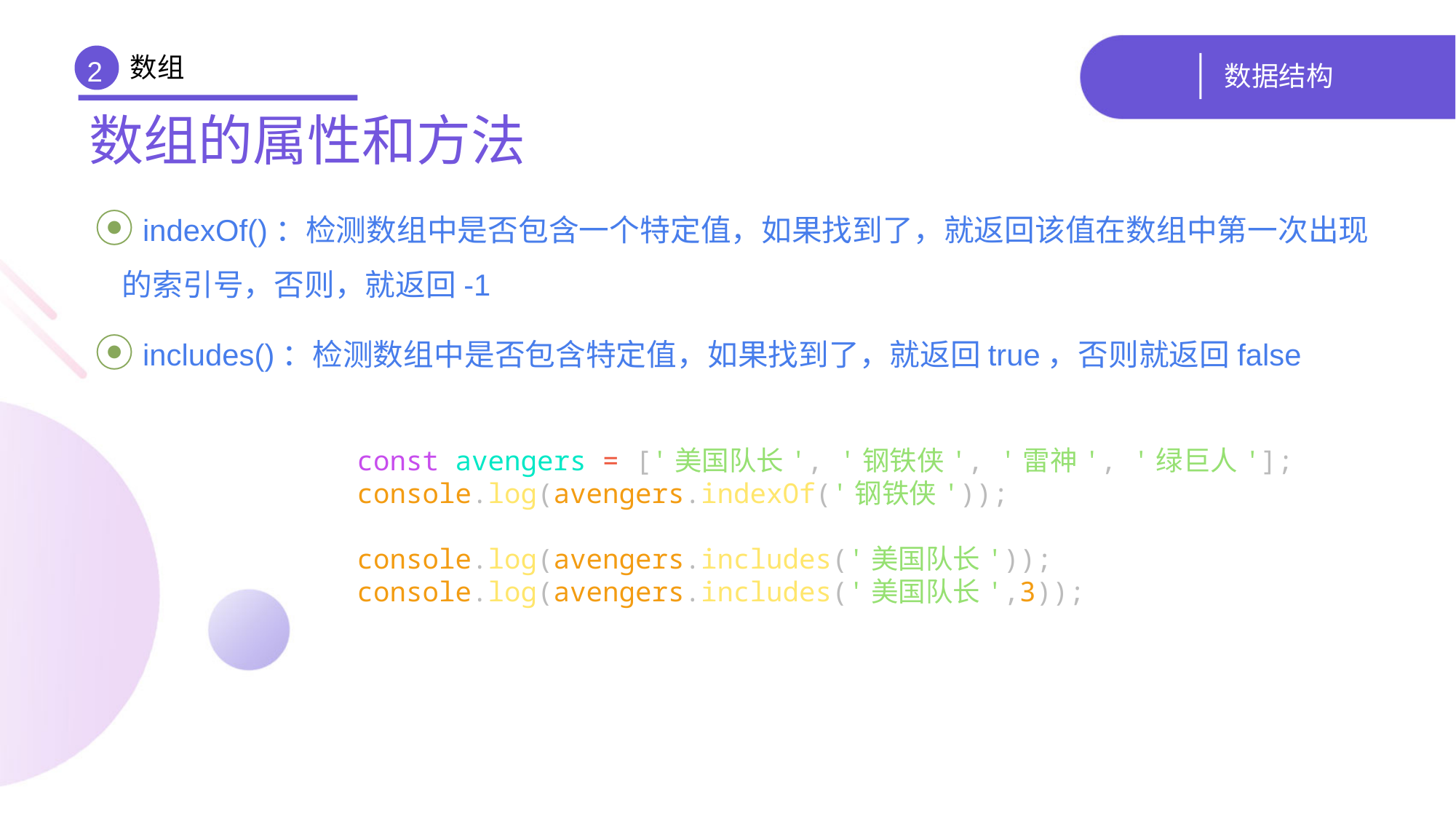

数组
# 数据结构
2
数组的属性和方法
 indexOf()：检测数组中是否包含一个特定值，如果找到了，就返回该值在数组中第一次出现的索引号，否则，就返回-1
 includes()：检测数组中是否包含特定值，如果找到了，就返回true，否则就返回false
const avengers = ['美国队长', '钢铁侠', '雷神', '绿巨人'];
console.log(avengers.indexOf('钢铁侠'));
console.log(avengers.includes('美国队长'));
console.log(avengers.includes('美国队长',3));